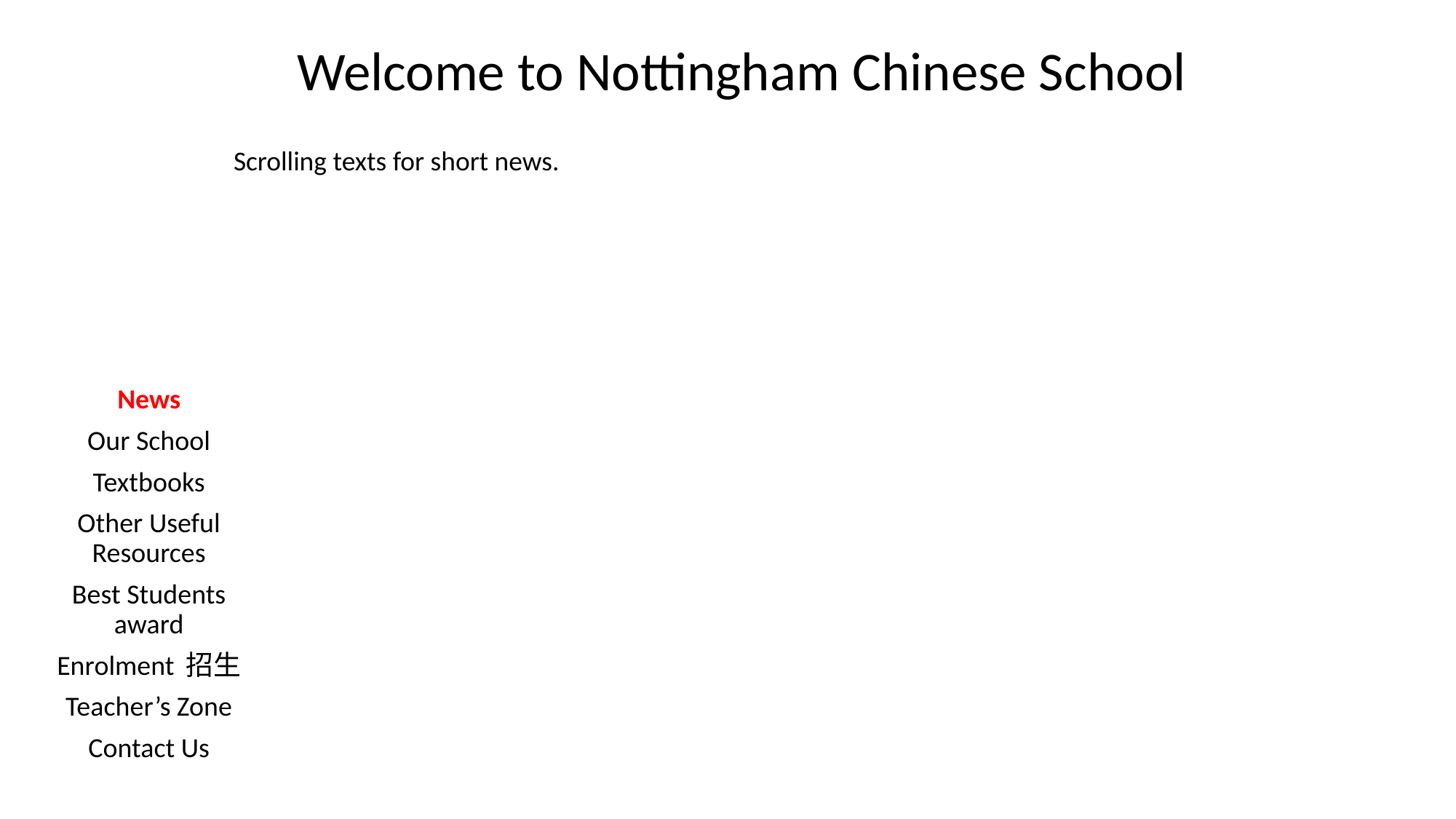

# Welcome to Nottingham Chinese School
Scrolling texts for short news.

News
Our School
Textbooks
Other Useful Resources
Best Students award
Enrolment 招生
Teacher’s Zone
Contact Us